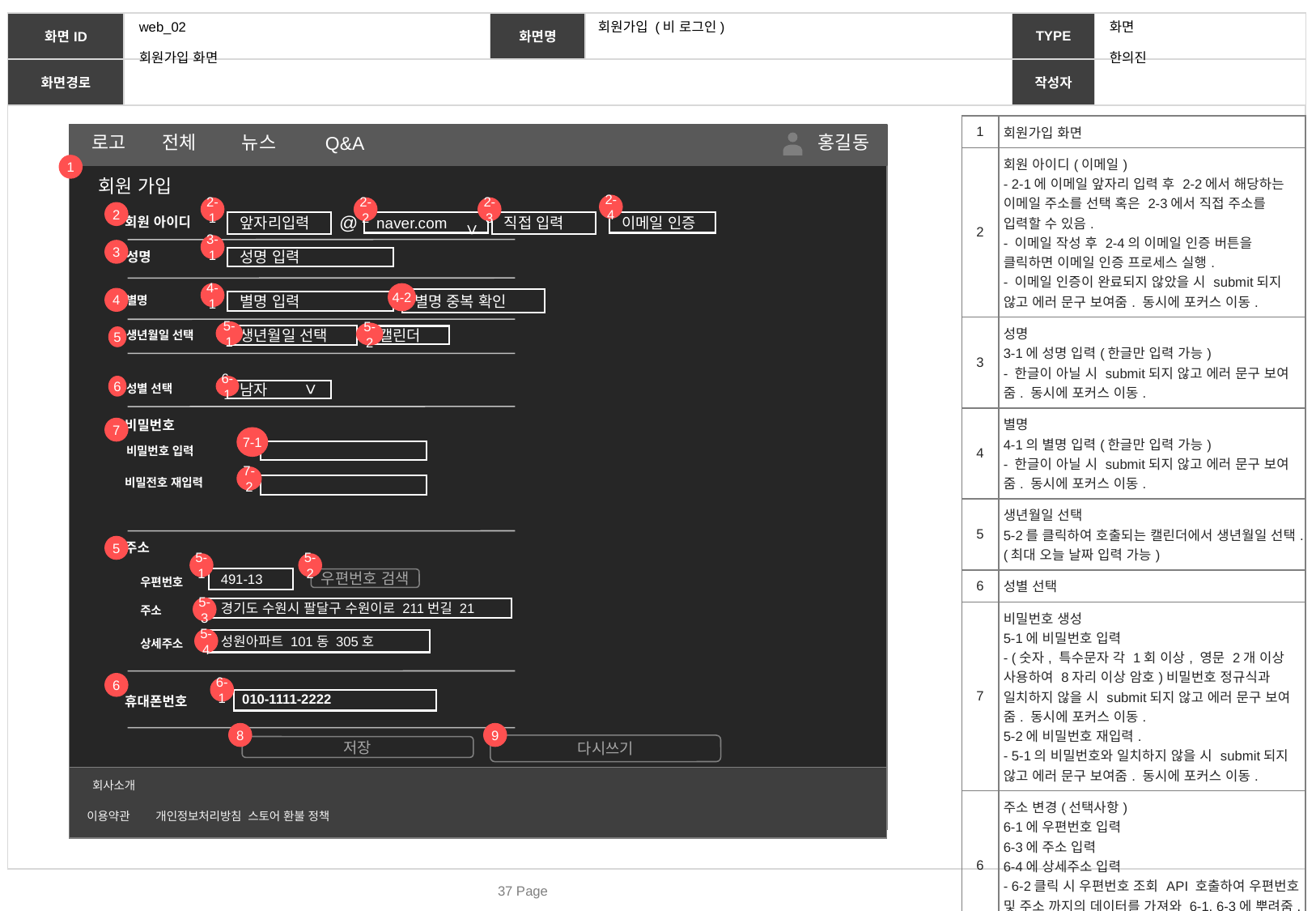

web_02
회원가입 (비 로그인)
화면
회원가입 화면
| 1 | 회원가입 화면 |
| --- | --- |
| 2 | 회원 아이디(이메일) - 2-1에 이메일 앞자리 입력 후 2-2에서 해당하는 이메일 주소를 선택 혹은 2-3에서 직접 주소를 입력할 수 있음. - 이메일 작성 후 2-4의 이메일 인증 버튼을 클릭하면 이메일 인증 프로세스 실행. - 이메일 인증이 완료되지 않았을 시 submit되지 않고 에러 문구 보여줌. 동시에 포커스 이동. |
| 3 | 성명 3-1에 성명 입력(한글만 입력 가능) - 한글이 아닐 시 submit되지 않고 에러 문구 보여줌. 동시에 포커스 이동. |
| 4 | 별명 4-1의 별명 입력(한글만 입력 가능) - 한글이 아닐 시 submit되지 않고 에러 문구 보여줌. 동시에 포커스 이동. |
| 5 | 생년월일 선택 5-2를 클릭하여 호출되는 캘린더에서 생년월일 선택.(최대 오늘 날짜 입력 가능) |
| 6 | 성별 선택 |
| 7 | 비밀번호 생성 5-1에 비밀번호 입력 - (숫자, 특수문자 각 1회 이상, 영문 2개 이상 사용하여 8자리 이상 암호)비밀번호 정규식과 일치하지 않을 시 submit되지 않고 에러 문구 보여줌. 동시에 포커스 이동. 5-2에 비밀번호 재입력. - 5-1의 비밀번호와 일치하지 않을 시 submit되지 않고 에러 문구 보여줌. 동시에 포커스 이동. |
| 6 | 주소 변경(선택사항) 6-1에 우편번호 입력 6-3에 주소 입력 6-4에 상세주소 입력 - 6-2클릭 시 우편번호 조회 API 호출하여 우편번호 및 주소 까지의 데이터를 가져와 6-1, 6-3에 뿌려줌. 6-4는 수기입력 필수. |
| 7 | 휴대폰 번호(선택사항) default는 DB에서 가져온 고객의 휴대폰번호를 value에 뿌려줌. 7-1에 휴대폰번호 입력하여 submit버튼 클릭 시 바뀐 데이터로 저장됨. 휴대폰 인증이 없음. |
| 8 | 저장 버튼 클릭 시 submit 후 완료 팝업 띄어줌. (로그인 화면 이동버튼 넣어주기.) |
| 9 | 다시쓰기 버튼 클릭 시 작성중인 내용 EXIT 경고 알림 호출함. 이후 작성중인 내용 다시쓰게 되면 Default value로 다시 세팅. |

로고
전체
뉴스
홍길동
Q&A

1
회원 가입
2-4
2-1
2-2
2-3
2
@
>
회원 아이디
앞자리입력
naver.com
직접 입력
이메일 인증
3-1
3
성명
성명 입력
4-1
4-2
별명
4
별명 중복 확인
별명 입력
5-1
생년월일 선택
5-2
생년월일 선택
캘린더
5
>
성별 선택
6
6-1
남자
비밀번호
7
7-1
비밀번호 입력

7-2
비밀전호 재입력

주소

5
5-1
5-2
491-13
우편번호
우편번호 검색
주소
5-3
경기도 수원시 팔달구 수원이로 211번길 21
5-4
성원아파트 101동 305호
상세주소
6
6-1
010-1111-2222
휴대폰번호

8
9
다시쓰기
저장

회사소개
이용약관        개인정보처리방침  스토어 환불 정책